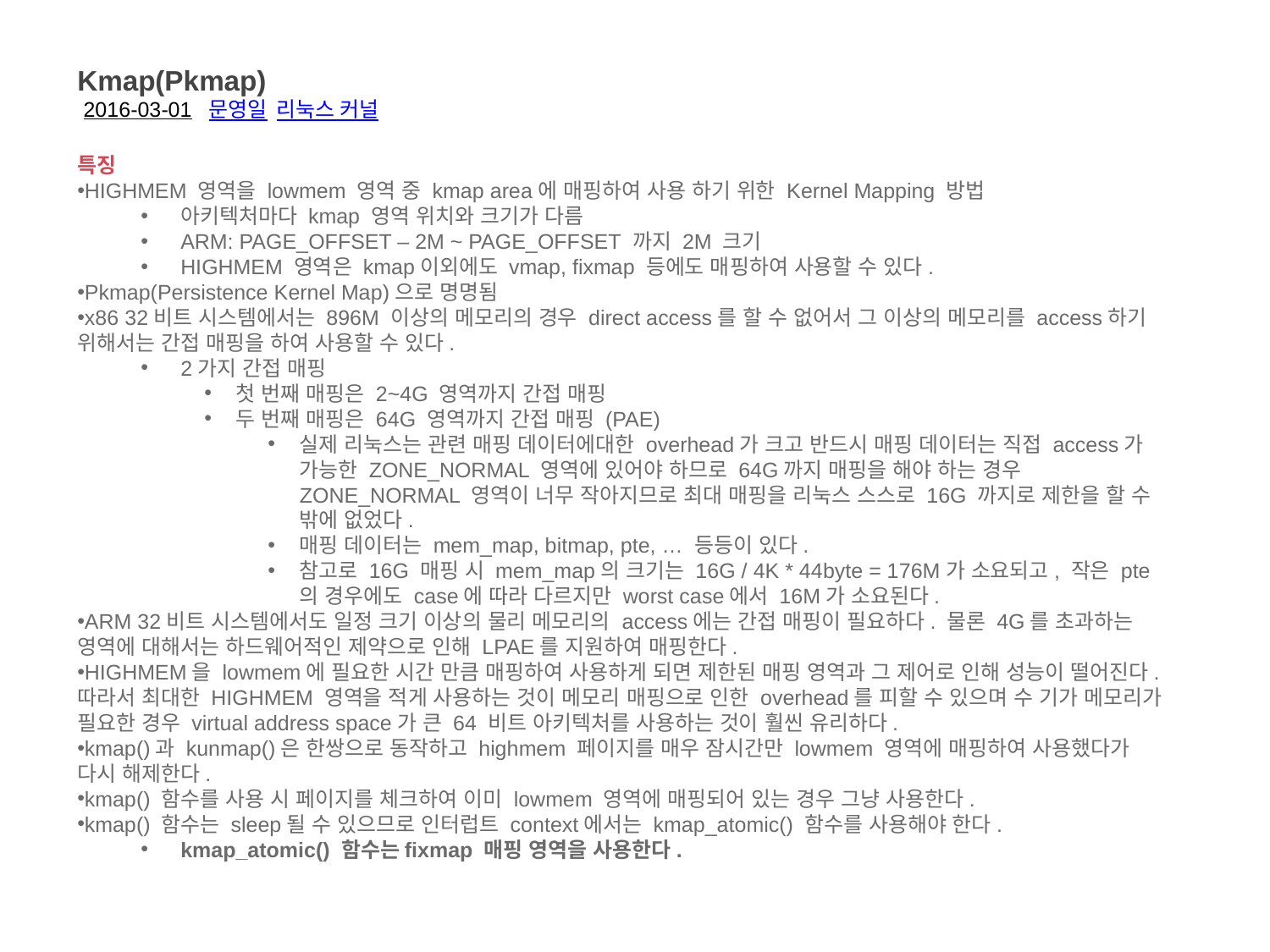

Kmap(Pkmap)
 2016-03-01  문영일  리눅스 커널

특징
HIGHMEM 영역을 lowmem 영역 중 kmap area에 매핑하여 사용 하기 위한 Kernel Mapping 방법
아키텍처마다 kmap 영역 위치와 크기가 다름
ARM: PAGE_OFFSET – 2M ~ PAGE_OFFSET 까지 2M 크기
HIGHMEM 영역은 kmap이외에도 vmap, fixmap 등에도 매핑하여 사용할 수 있다.
Pkmap(Persistence Kernel Map)으로 명명됨
x86 32비트 시스템에서는 896M 이상의 메모리의 경우 direct access를 할 수 없어서 그 이상의 메모리를 access하기 위해서는 간접 매핑을 하여 사용할 수 있다.
2가지 간접 매핑
첫 번째 매핑은 2~4G 영역까지 간접 매핑
두 번째 매핑은 64G 영역까지 간접 매핑 (PAE)
실제 리눅스는 관련 매핑 데이터에대한 overhead가 크고 반드시 매핑 데이터는 직접 access가 가능한 ZONE_NORMAL 영역에 있어야 하므로 64G까지 매핑을 해야 하는 경우 ZONE_NORMAL 영역이 너무 작아지므로 최대 매핑을 리눅스 스스로 16G 까지로 제한을 할 수 밖에 없었다.
매핑 데이터는 mem_map, bitmap, pte, … 등등이 있다.
참고로 16G 매핑 시 mem_map의 크기는 16G / 4K * 44byte = 176M가 소요되고, 작은 pte의 경우에도 case에 따라 다르지만 worst case에서 16M가 소요된다.
ARM 32비트 시스템에서도 일정 크기 이상의 물리 메모리의 access에는 간접 매핑이 필요하다. 물론 4G를 초과하는 영역에 대해서는 하드웨어적인 제약으로 인해 LPAE를 지원하여 매핑한다.
HIGHMEM을 lowmem에 필요한 시간 만큼 매핑하여 사용하게 되면 제한된 매핑 영역과 그 제어로 인해 성능이 떨어진다. 따라서 최대한 HIGHMEM 영역을 적게 사용하는 것이 메모리 매핑으로 인한 overhead를 피할 수 있으며 수 기가 메모리가 필요한 경우 virtual address space가 큰 64 비트 아키텍처를 사용하는 것이 훨씬 유리하다.
kmap()과 kunmap()은 한쌍으로 동작하고 highmem 페이지를 매우 잠시간만 lowmem 영역에 매핑하여 사용했다가 다시 해제한다.
kmap() 함수를 사용 시 페이지를 체크하여 이미 lowmem 영역에 매핑되어 있는 경우 그냥 사용한다.
kmap() 함수는 sleep될 수 있으므로 인터럽트 context에서는 kmap_atomic() 함수를 사용해야 한다.
kmap_atomic() 함수는fixmap 매핑 영역을 사용한다.